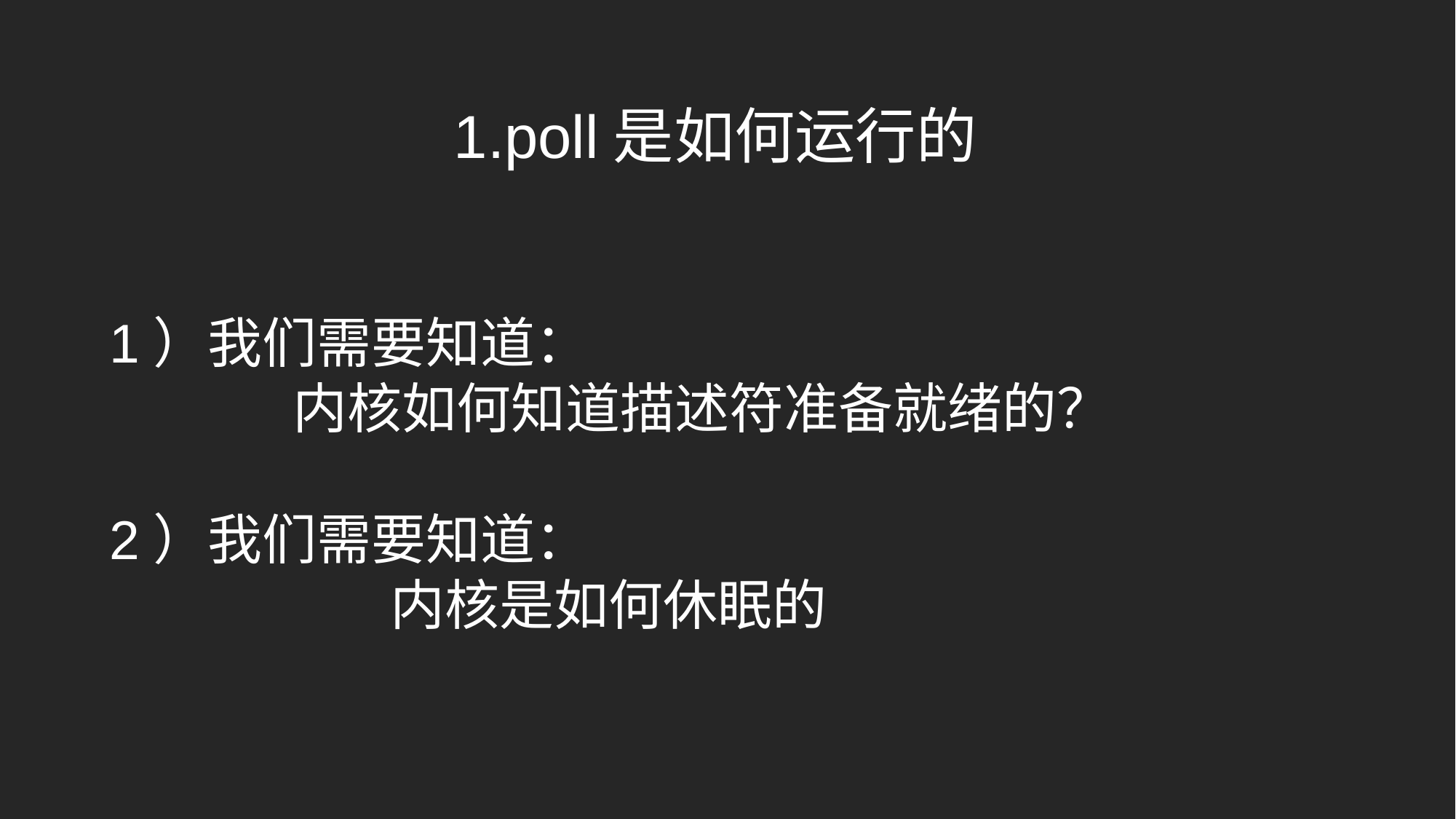

1.poll是如何运行的

1）我们需要知道：
              内核如何知道描述符准备就绪的？

2）我们需要知道：
                      内核是如何休眠的